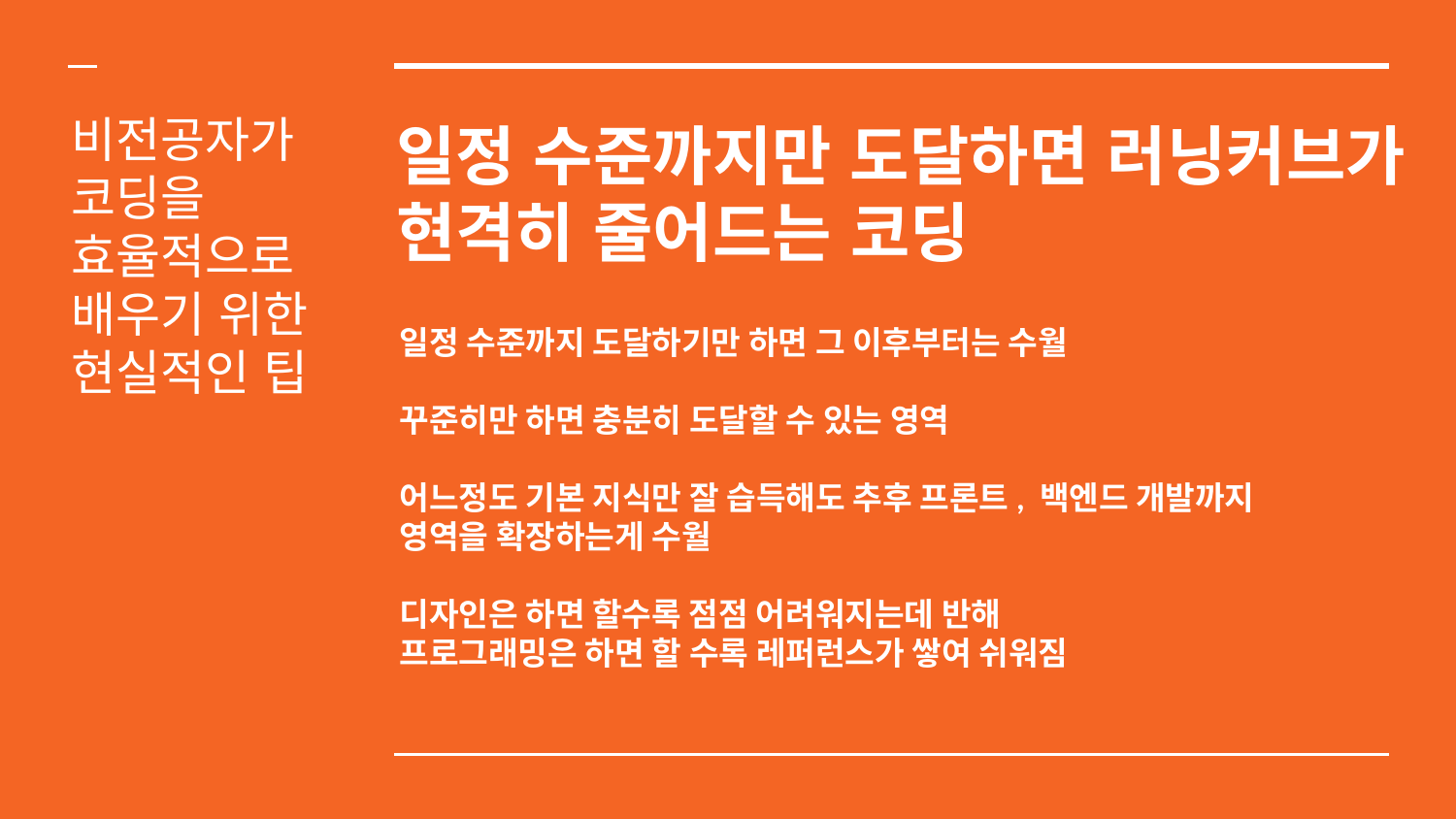

# 일정 수준까지만 도달하면 러닝커브가 현격히 줄어드는 코딩
비전공자가
코딩을
효율적으로
배우기 위한 현실적인 팁
일정 수준까지 도달하기만 하면 그 이후부터는 수월

꾸준히만 하면 충분히 도달할 수 있는 영역

어느정도 기본 지식만 잘 습득해도 추후 프론트, 백엔드 개발까지 영역을 확장하는게 수월

디자인은 하면 할수록 점점 어려워지는데 반해
프로그래밍은 하면 할 수록 레퍼런스가 쌓여 쉬워짐